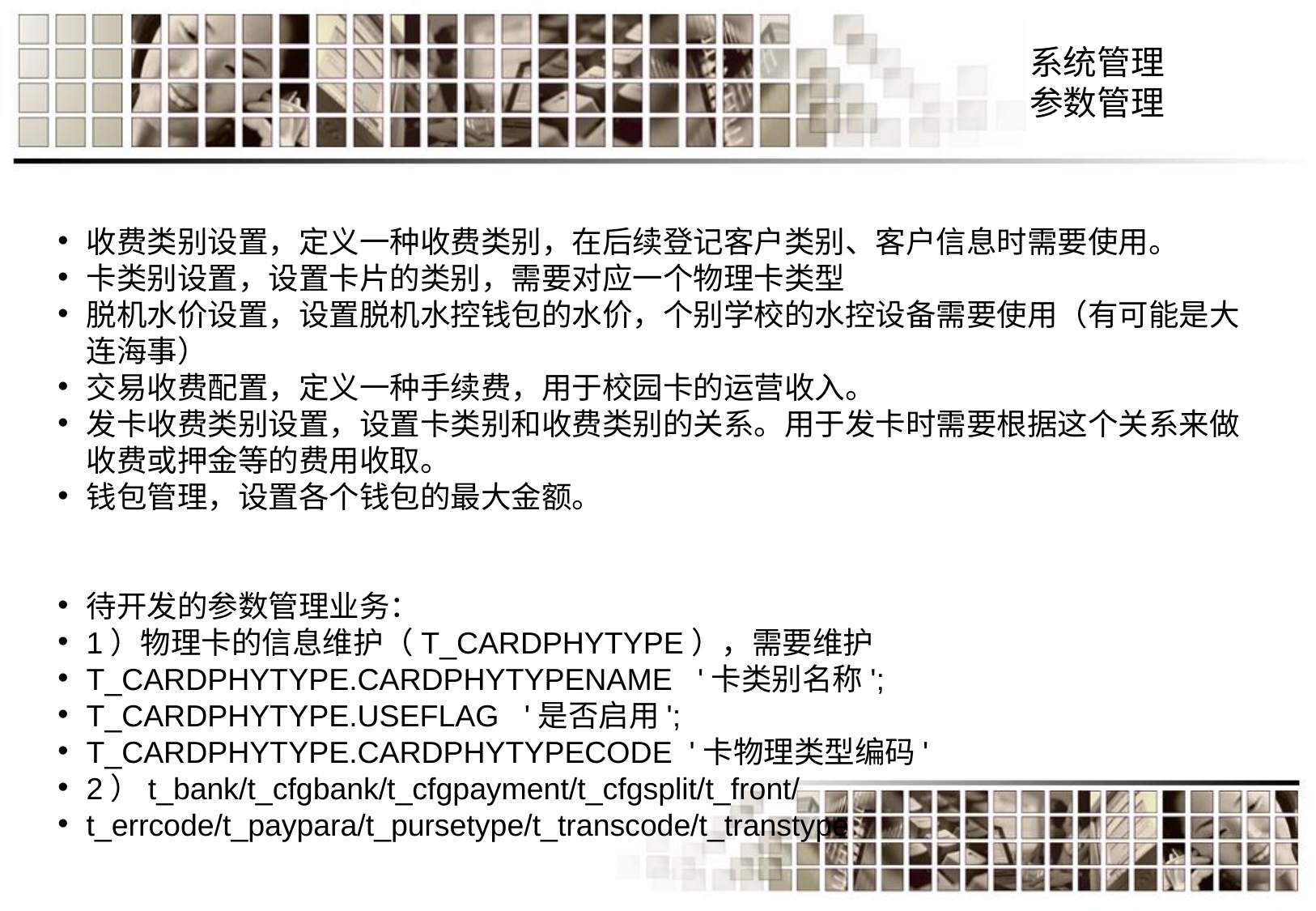

# 系统管理 参数管理
收费类别设置，定义一种收费类别，在后续登记客户类别、客户信息时需要使用。
卡类别设置，设置卡片的类别，需要对应一个物理卡类型
脱机水价设置，设置脱机水控钱包的水价，个别学校的水控设备需要使用（有可能是大连海事）
交易收费配置，定义一种手续费，用于校园卡的运营收入。
发卡收费类别设置，设置卡类别和收费类别的关系。用于发卡时需要根据这个关系来做收费或押金等的费用收取。
钱包管理，设置各个钱包的最大金额。

待开发的参数管理业务：
1）物理卡的信息维护（T_CARDPHYTYPE），需要维护
T_CARDPHYTYPE.CARDPHYTYPENAME   '卡类别名称';
T_CARDPHYTYPE.USEFLAG   '是否启用';
T_CARDPHYTYPE.CARDPHYTYPECODE  '卡物理类型编码'
2）t_bank/t_cfgbank/t_cfgpayment/t_cfgsplit/t_front/
t_errcode/t_paypara/t_pursetype/t_transcode/t_transtype